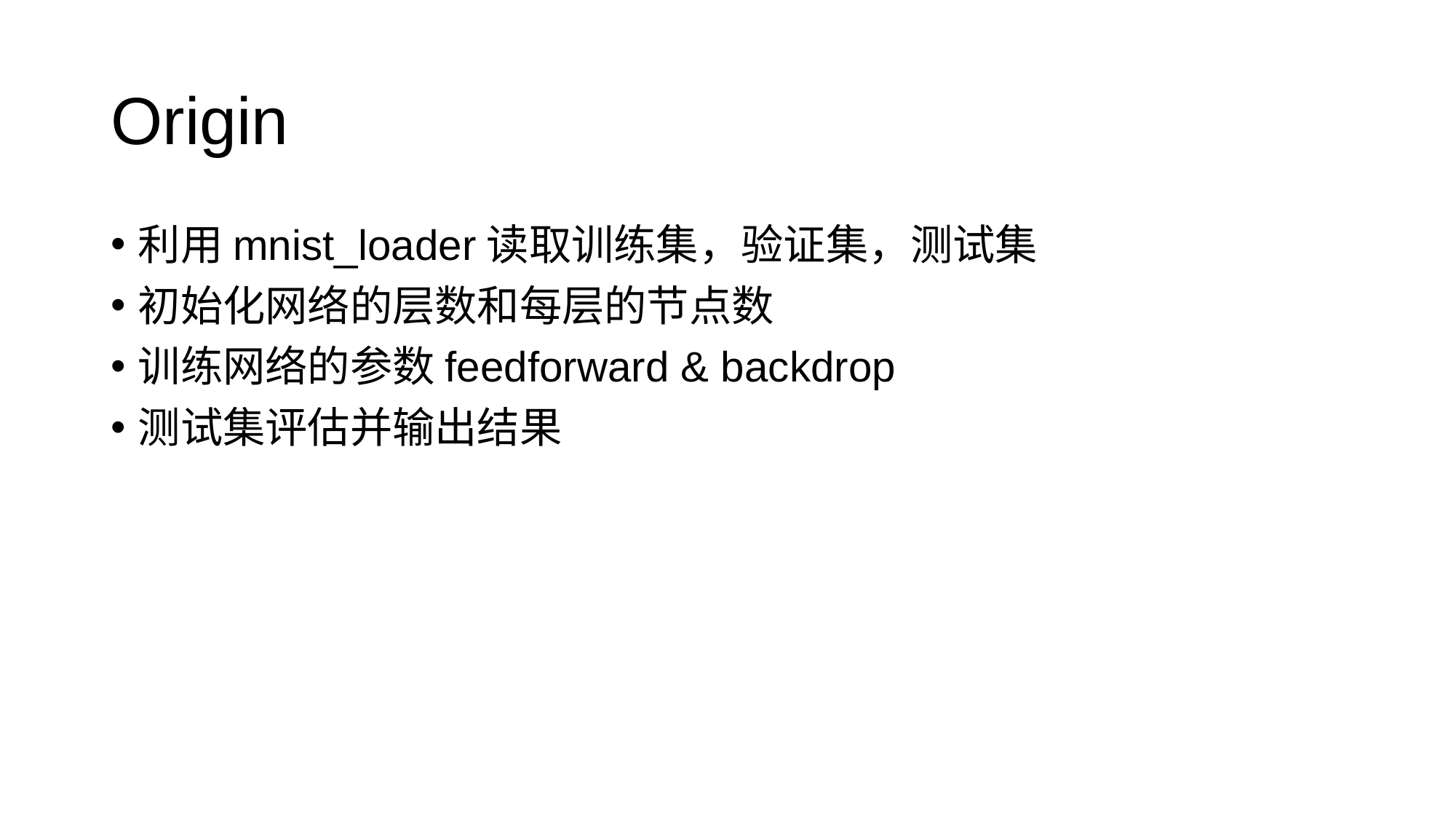

# Origin
利用mnist_loader读取训练集，验证集，测试集
初始化网络的层数和每层的节点数
训练网络的参数feedforward & backdrop
测试集评估并输出结果